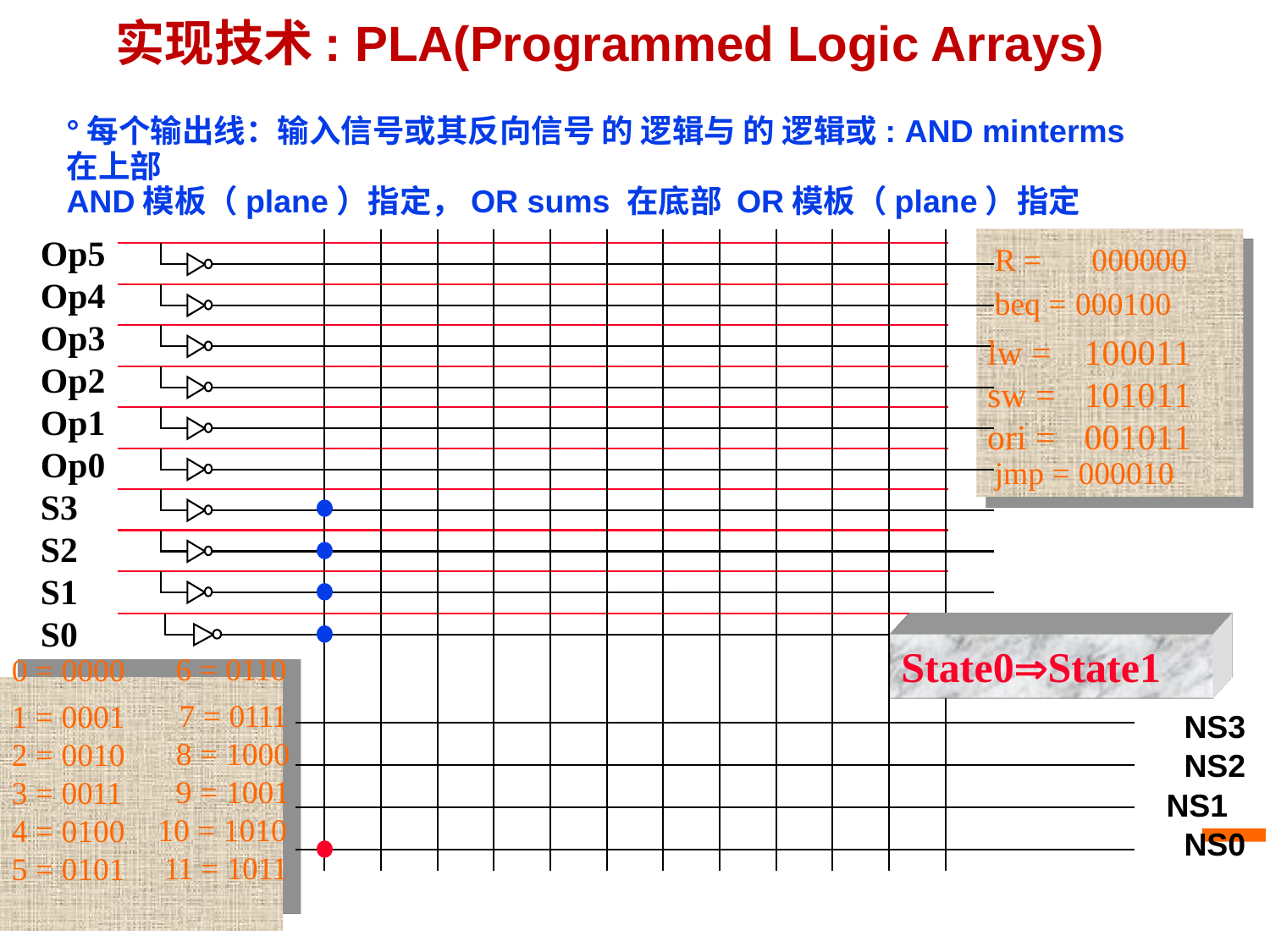

# 实现技术: PLA(Programmed Logic Arrays)
°每个输出线：输入信号或其反向信号 的 逻辑与 的 逻辑或: AND minterms在上部
AND模板（plane）指定，OR sums 在底部 OR模板（plane）指定

Op5  Op4  Op3  Op2  Op1  Op0  S3  S2  S1

R =	000000

beq = 000100

lw =	100011
sw =	101011
ori =	001011

jmp = 000010

S0

State0⇒State1
6 = 0110
0 = 0000

7 = 0111
8 = 1000
9 = 1001
10 = 1010
11 = 1011
1 = 0001
2 = 0010
3 = 0011
4 = 0100
5 = 0101
NS3
NS2
NS1
NS0